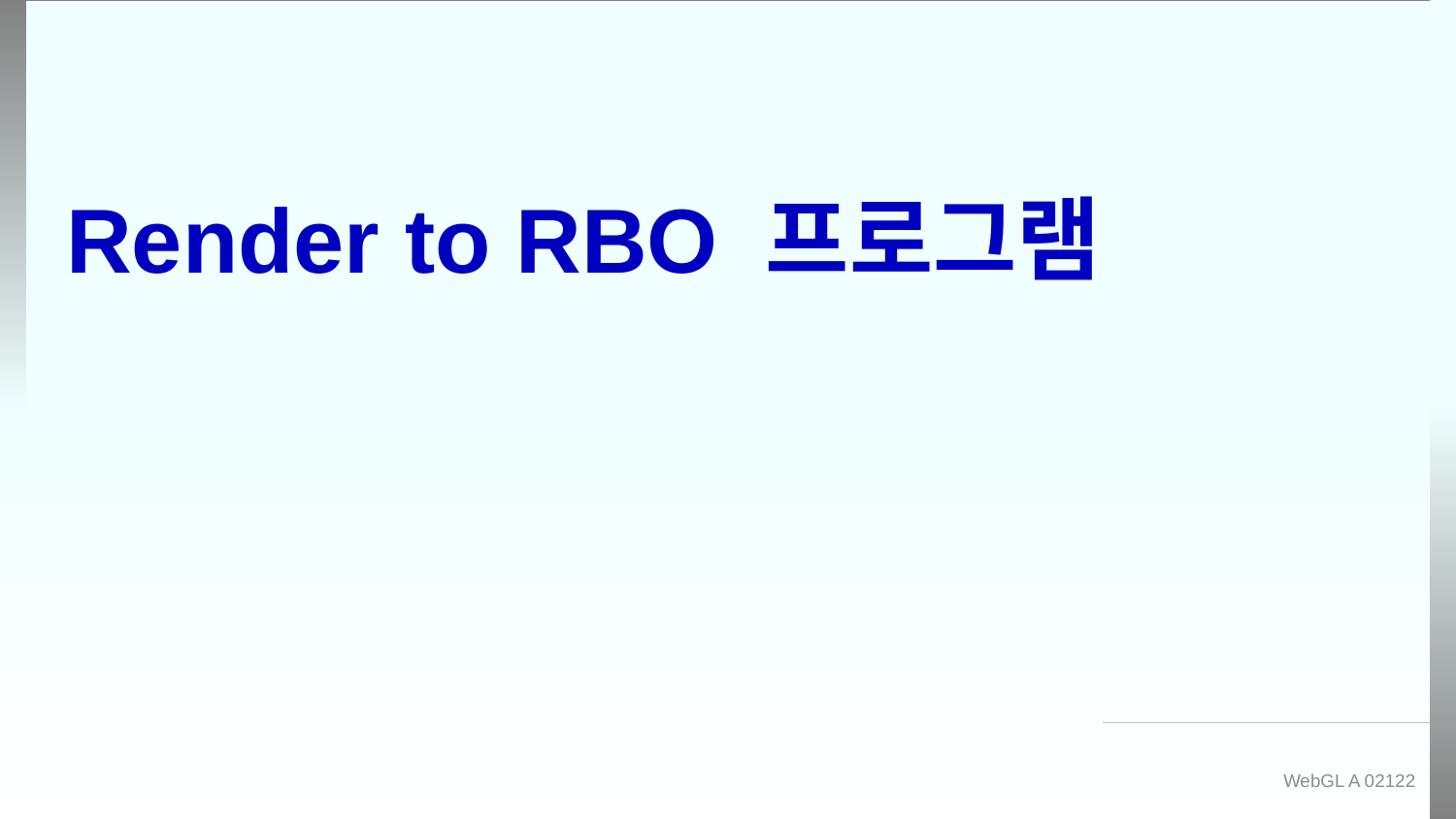

# Render to RBO 프로그램

WebGL A 02122